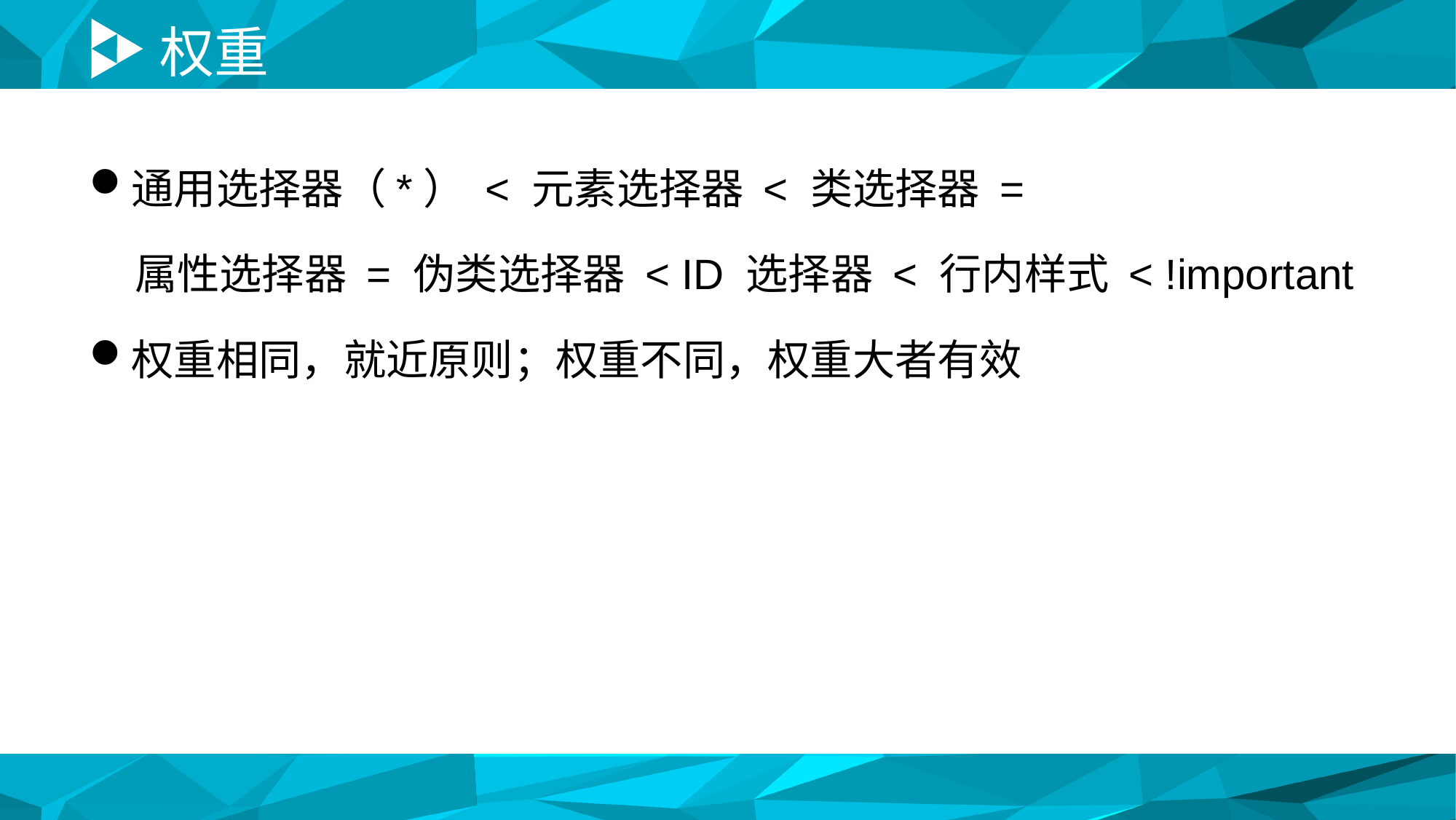

# 权重
通用选择器（*） < 元素选择器 < 类选择器 =
属性选择器 = 伪类选择器 < ID 选择器 < 行内样式 < !important
权重相同，就近原则；权重不同，权重大者有效